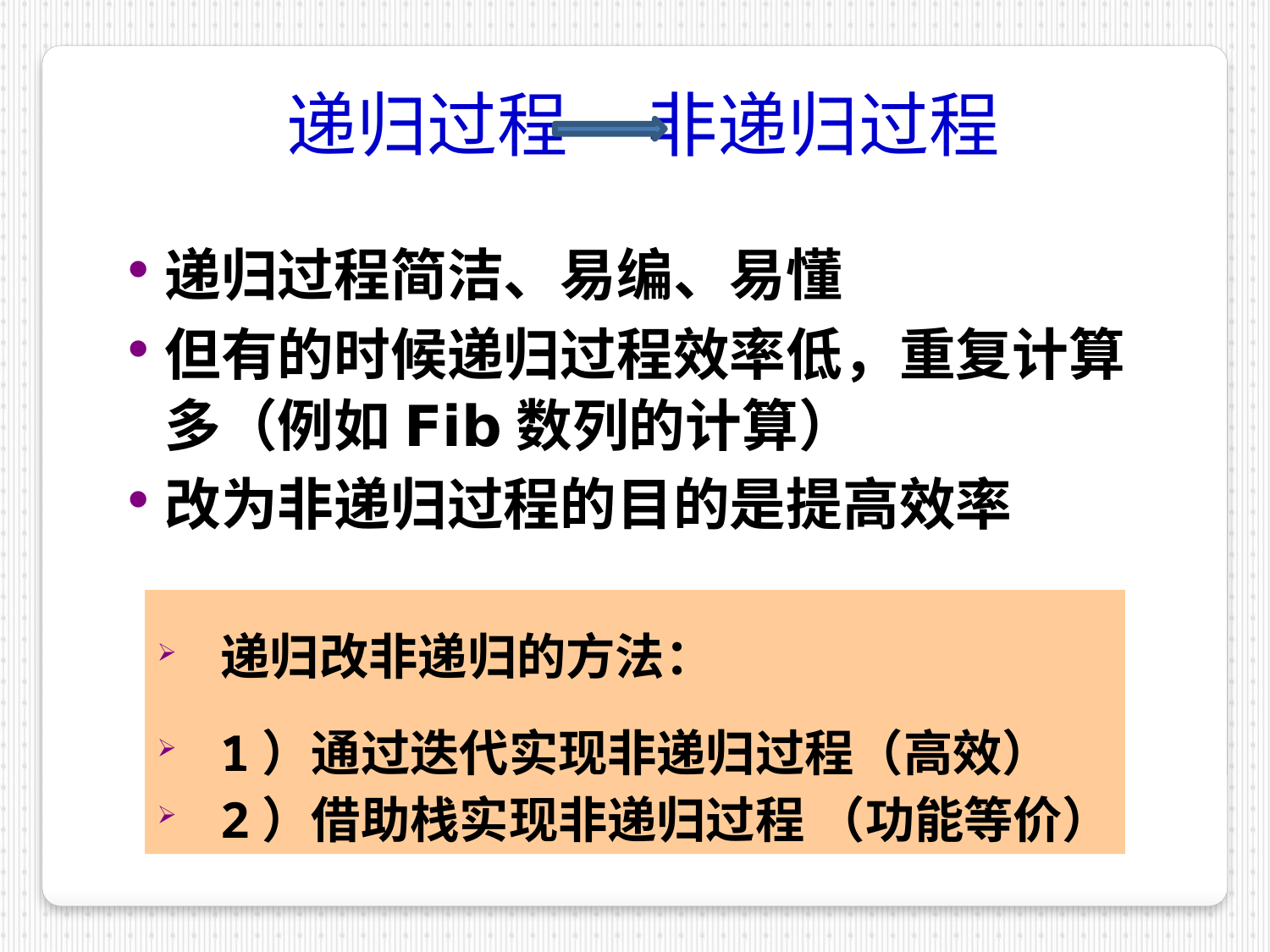

递归过程     非递归过程

递归过程简洁、易编、易懂
但有的时候递归过程效率低，重复计算多（例如Fib数列的计算）
改为非递归过程的目的是提高效率
递归改非递归的方法：
1）通过迭代实现非递归过程（高效）
2）借助栈实现非递归过程 （功能等价）